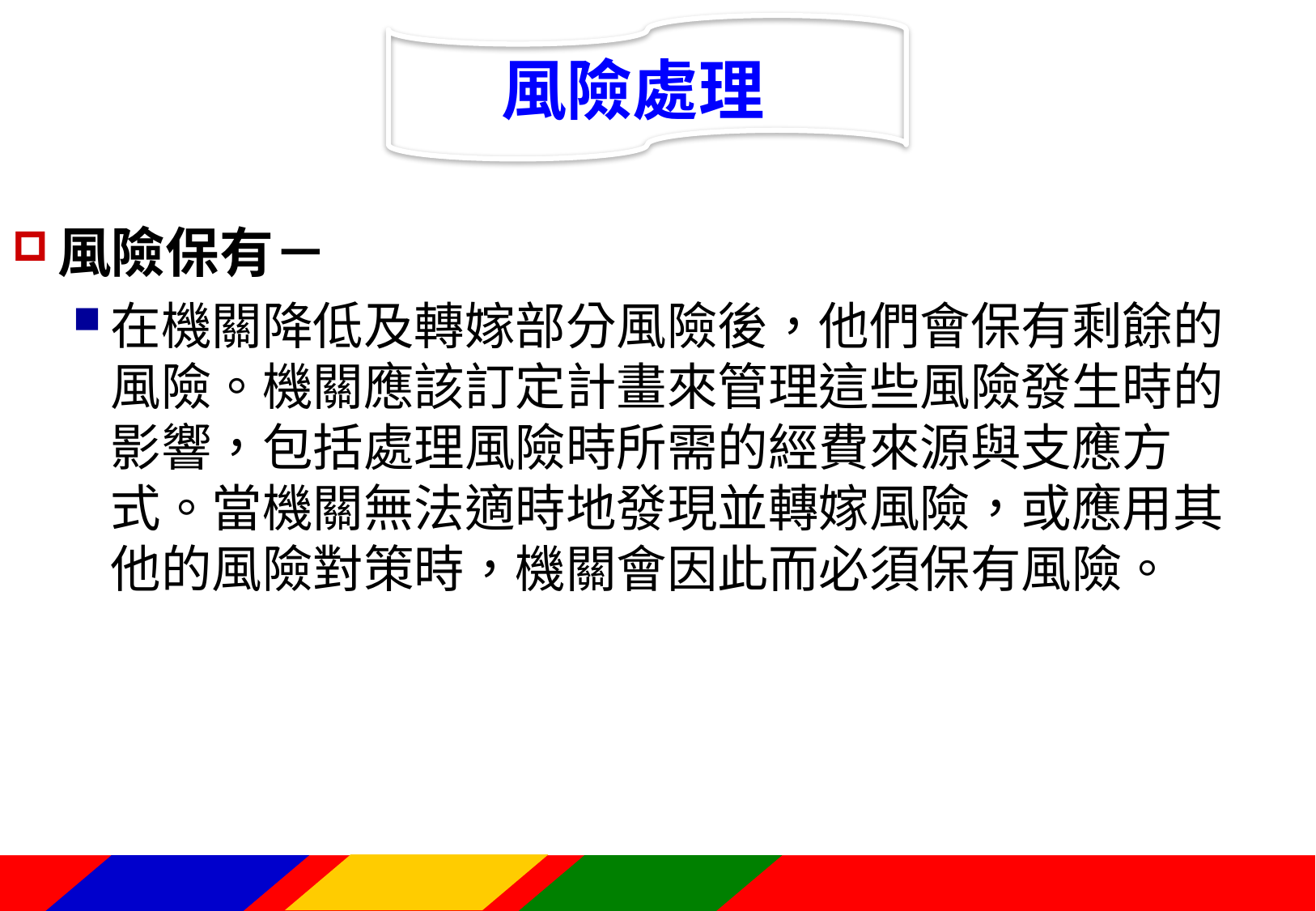

風險處理
風險保有－
在機關降低及轉嫁部分風險後，他們會保有剩餘的風險。機關應該訂定計畫來管理這些風險發生時的影響，包括處理風險時所需的經費來源與支應方式。當機關無法適時地發現並轉嫁風險，或應用其他的風險對策時，機關會因此而必須保有風險。

81